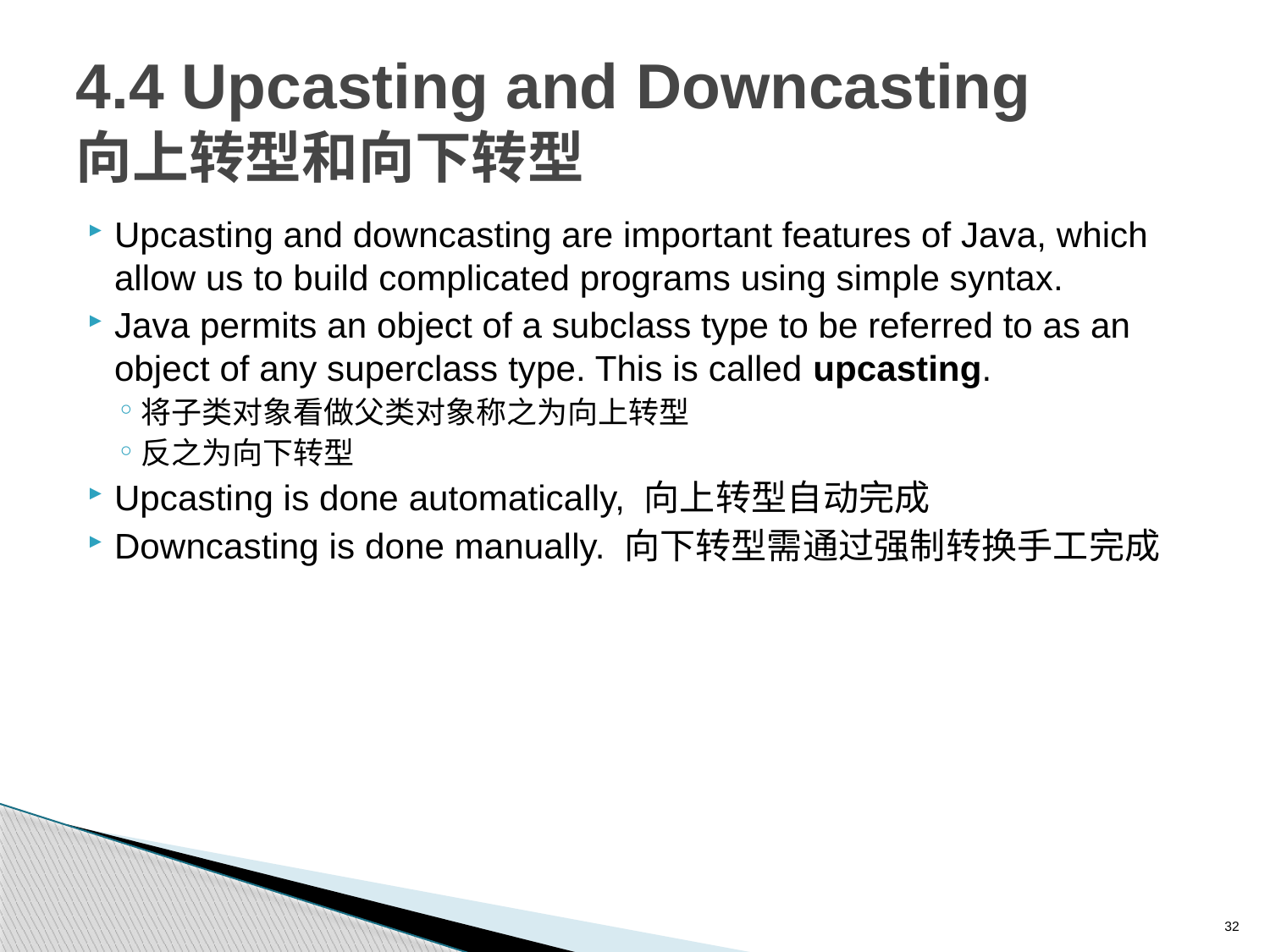

# 4.4 Upcasting and Downcasting 向上转型和向下转型
Upcasting and downcasting are important features of Java, which allow us to build complicated programs using simple syntax.
Java permits an object of a subclass type to be referred to as an object of any superclass type. This is called upcasting.
将子类对象看做父类对象称之为向上转型
反之为向下转型
Upcasting is done automatically, 向上转型自动完成
Downcasting is done manually. 向下转型需通过强制转换手工完成

32